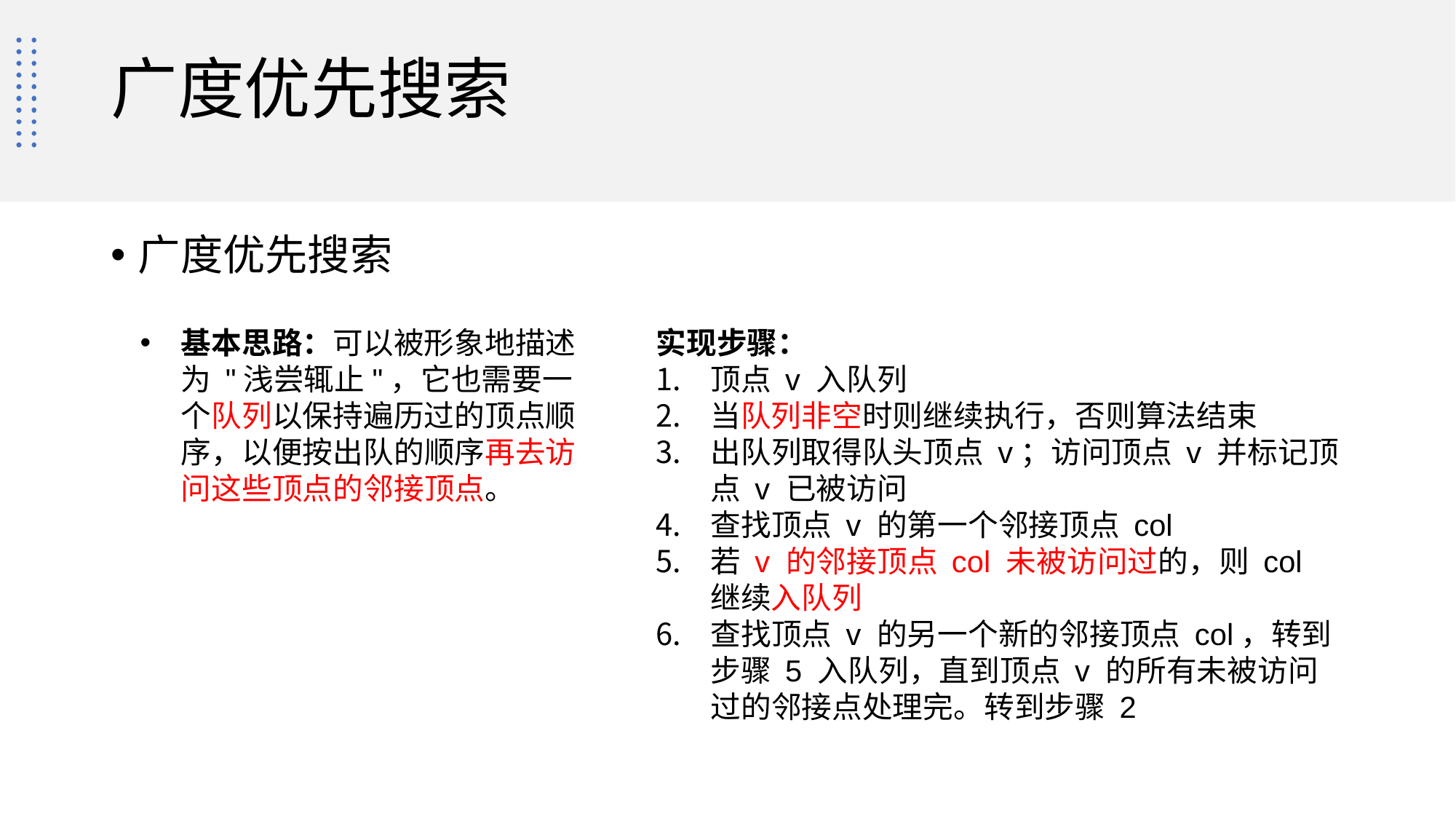

# 广度优先搜索
广度优先搜索
基本思路：可以被形象地描述为 "浅尝辄止"，它也需要一个队列以保持遍历过的顶点顺序，以便按出队的顺序再去访问这些顶点的邻接顶点。
实现步骤：
顶点 v 入队列
当队列非空时则继续执行，否则算法结束
出队列取得队头顶点 v；访问顶点 v 并标记顶点 v 已被访问
查找顶点 v 的第一个邻接顶点 col
若 v 的邻接顶点 col 未被访问过的，则 col 继续入队列
查找顶点 v 的另一个新的邻接顶点 col，转到步骤 5 入队列，直到顶点 v 的所有未被访问过的邻接点处理完。转到步骤 2